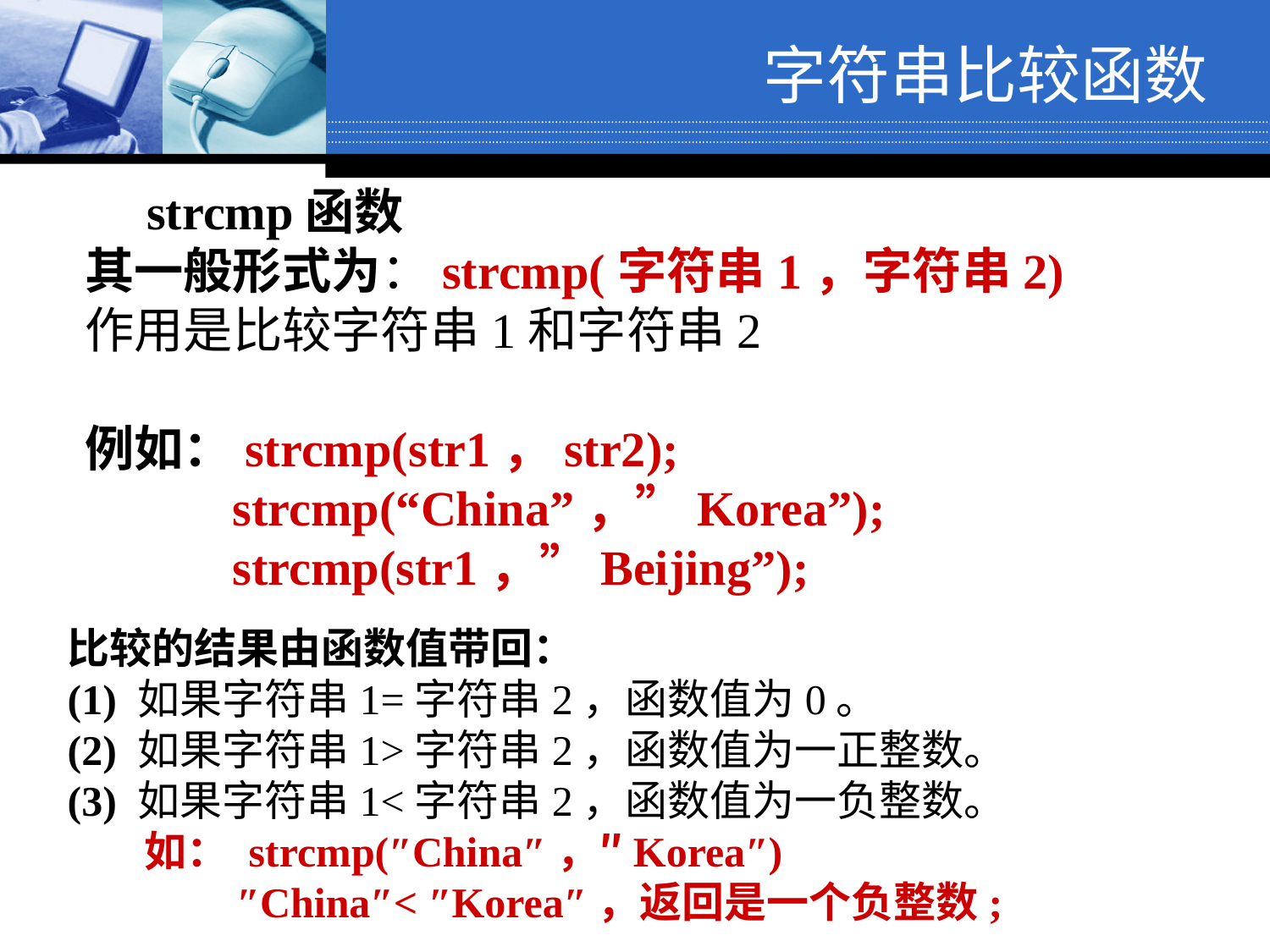

字符串比较函数
     strcmp函数
其一般形式为：strcmp(字符串1，字符串2)
作用是比较字符串1和字符串2

例如：strcmp(str1，str2);
            strcmp(“China”，”Korea”);
            strcmp(str1，”Beijing”);
比较的结果由函数值带回：
(1) 如果字符串1=字符串2，函数值为0。
(2) 如果字符串1>字符串2，函数值为一正整数。
(3) 如果字符串1<字符串2，函数值为一负整数。
       如： strcmp(″China″，″Korea″)
                ″China″< ″Korea″，返回是一个负整数;